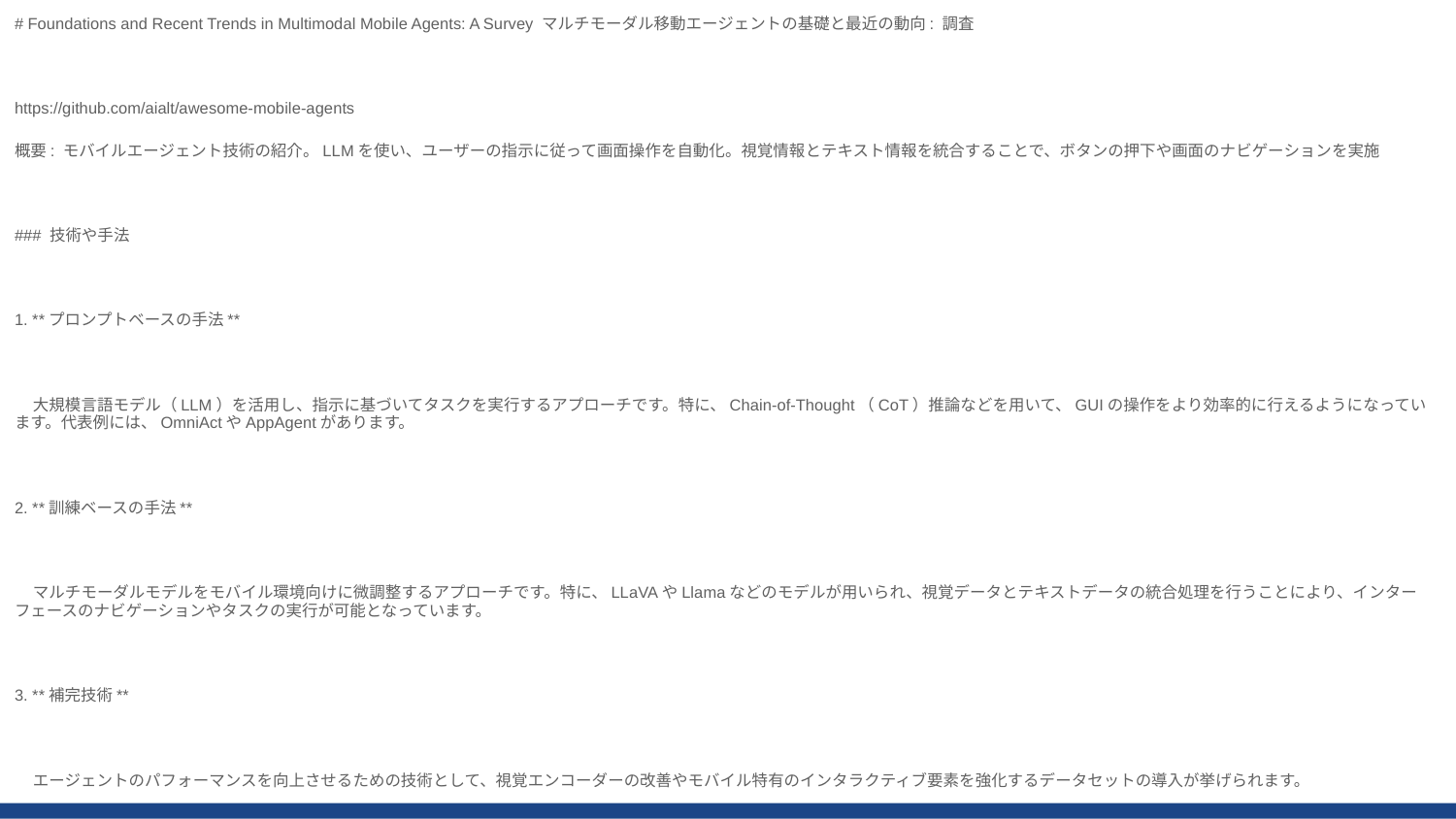

# Foundations and Recent Trends in Multimodal Mobile Agents: A Survey マルチモーダル移動エージェントの基礎と最近の動向: 調査

https://github.com/aialt/awesome-mobile-agents
概要: モバイルエージェント技術の紹介。LLMを使い、ユーザーの指示に従って画面操作を自動化。視覚情報とテキスト情報を統合することで、ボタンの押下や画面のナビゲーションを実施

### 技術や手法

1. **プロンプトベースの手法**

    大規模言語モデル（LLM）を活用し、指示に基づいてタスクを実行するアプローチです。特に、Chain-of-Thought（CoT）推論などを用いて、GUIの操作をより効率的に行えるようになっています。代表例には、OmniActやAppAgentがあります。

2. **訓練ベースの手法**

    マルチモーダルモデルをモバイル環境向けに微調整するアプローチです。特に、LLaVAやLlamaなどのモデルが用いられ、視覚データとテキストデータの統合処理を行うことにより、インターフェースのナビゲーションやタスクの実行が可能となっています。

3. **補完技術**

    エージェントのパフォーマンスを向上させるための技術として、視覚エンコーダーの改善やモバイル特有のインタラクティブ要素を強化するデータセットの導入が挙げられます。

### 使用用途

- **モバイルプラットフォームの自動化**: エージェントは、リアルタイムで動的に変化する環境において、タスクの実行を支援します。
- **GUIインターフェースの操作**: モバイルエージェントは、ユーザーインターフェースを介して自動でタスクを遂行することができます。
- **応答性の高いアプリケーション開発**: アプリケーションの自動テストやナビゲーション支援に利用されることが期待されます。